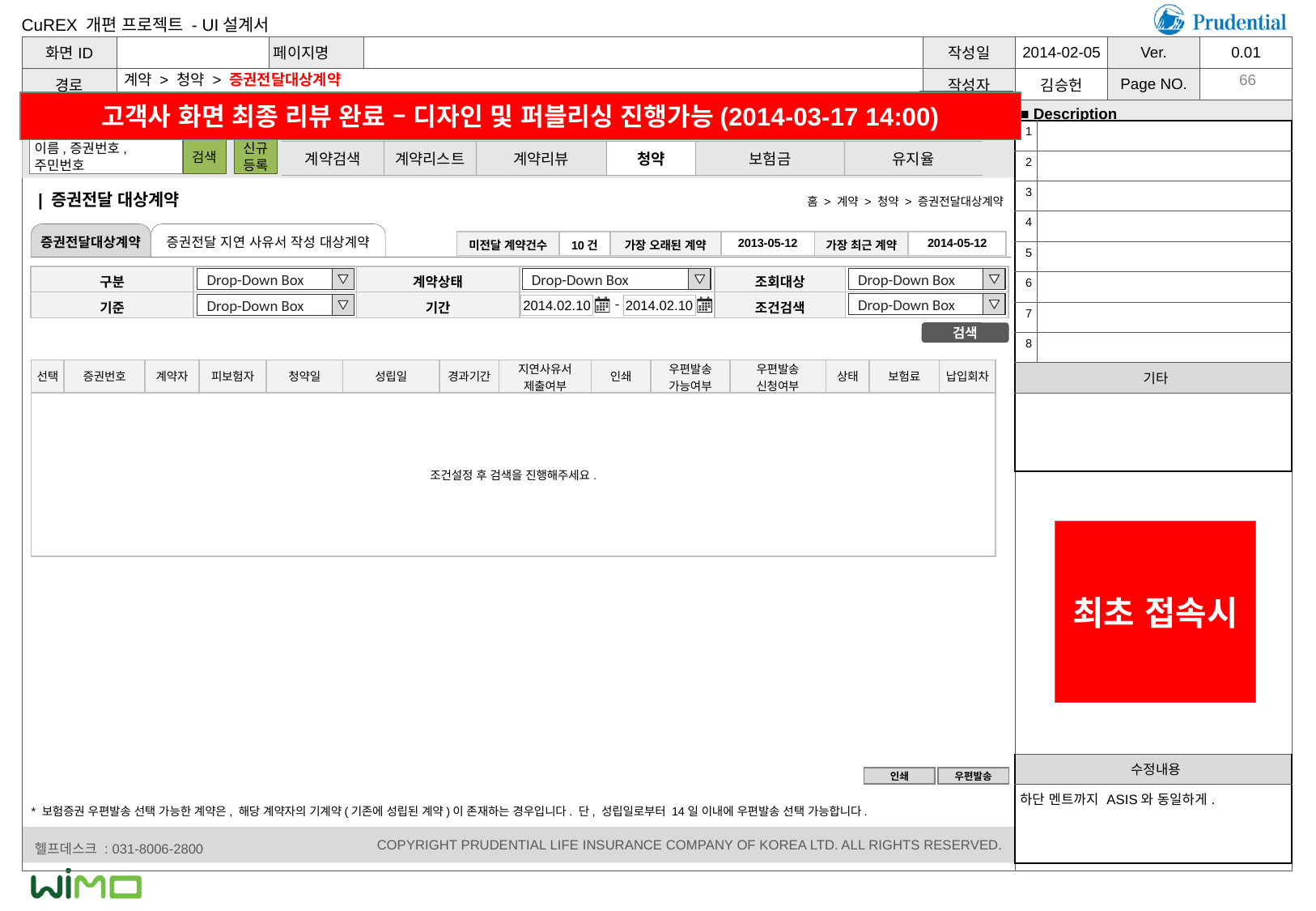

계약 > 청약 > 증권전달대상계약
66
고객사 화면 최종 리뷰 완료 – 디자인 및 퍼블리싱 진행가능(2014-03-17 14:00)
| 1 |  |
| --- | --- |
| 2 |  |
| 3 |  |
| 4 |  |
| 5 |  |
| 6 |  |
| 7 |  |
| 8 |  |
| 기타 |  |
|  |  |
| 계약검색 | 계약리스트 | 계약리뷰 | 청약 | 보험금 | 유지율 |
| --- | --- | --- | --- | --- | --- |
| 증권전달 대상계약
홈 > 계약 > 청약 > 증권전달대상계약
증권전달대상계약
증권전달 지연 사유서 작성 대상계약
| 미전달 계약건수 | 10건 | 가장 오래된 계약 | 2013-05-12 | 가장 최근 계약 | 2014-05-12 |
| --- | --- | --- | --- | --- | --- |
| 구분 |  | 계약상태 |  | 조회대상 |  |
| --- | --- | --- | --- | --- | --- |
| 기준 |  | 기간 | - | 조건검색 |  |
Drop-Down Box

Drop-Down Box

Drop-Down Box

Drop-Down Box

Drop-Down Box

2014.02.10
2014.02.10

검색
| 선택 | 증권번호 | 계약자 | 피보험자 | 청약일 | 성립일 | 경과기간 | 지연사유서 제출여부 | 인쇄 | 우편발송 가능여부 | 우편발송 신청여부 | 상태 | 보험료 | 납입회차 |
| --- | --- | --- | --- | --- | --- | --- | --- | --- | --- | --- | --- | --- | --- |
| 조건설정 후 검색을 진행해주세요. |  |  |  |  |  |  |  |  |  |  |  |  |  |
최초 접속시
| 수정내용 |
| --- |
| 하단 멘트까지 ASIS와 동일하게. |
인쇄
우편발송
* 보험증권 우편발송 선택 가능한 계약은, 해당 계약자의 기계약(기존에 성립된 계약)이 존재하는 경우입니다. 단, 성립일로부터 14일 이내에 우편발송 선택 가능합니다.